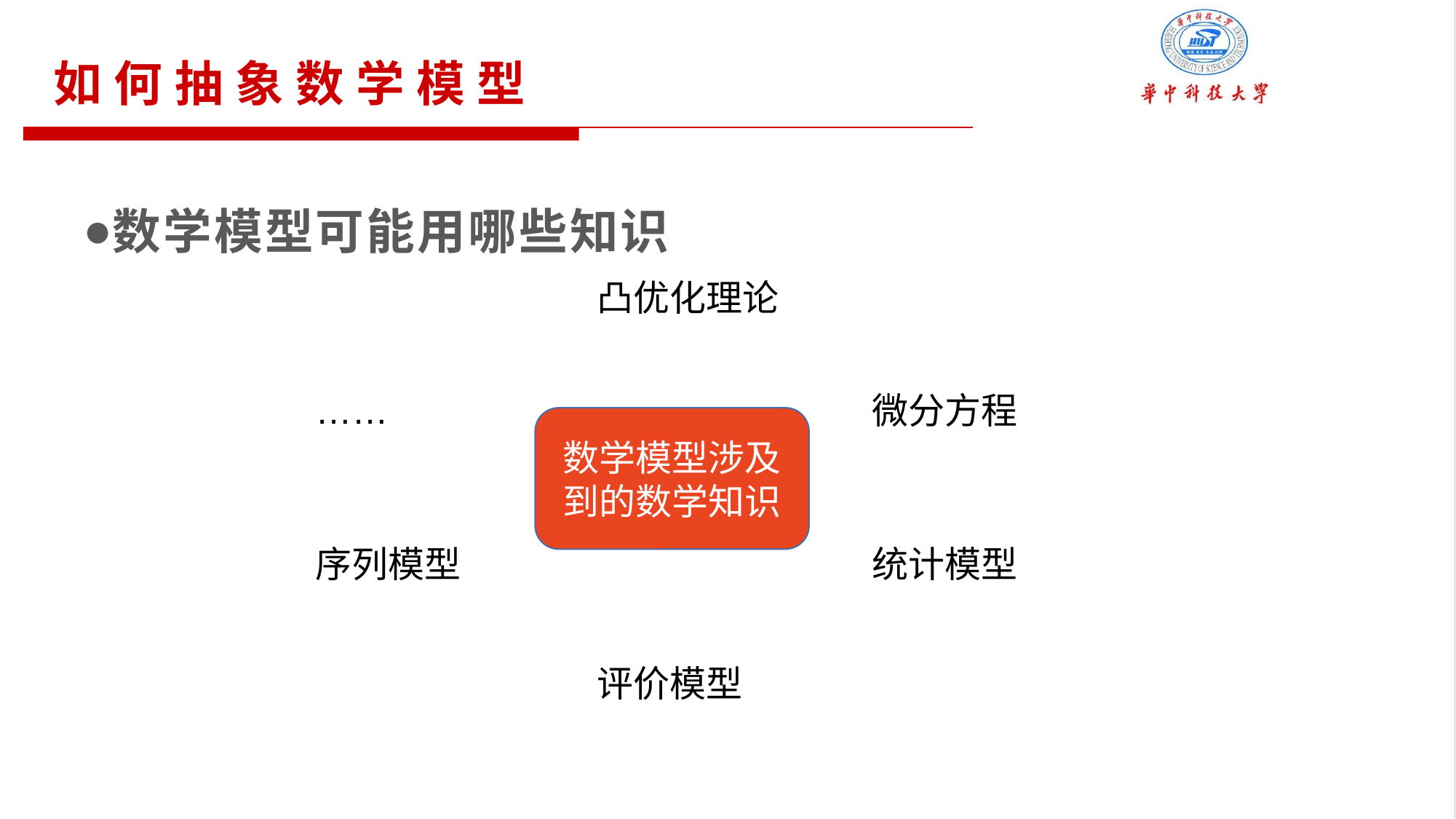

如何抽象数学模型

数学模型可能用哪些知识
凸优化理论
……
微分方程
数学模型涉及到的数学知识
序列模型
统计模型
评价模型